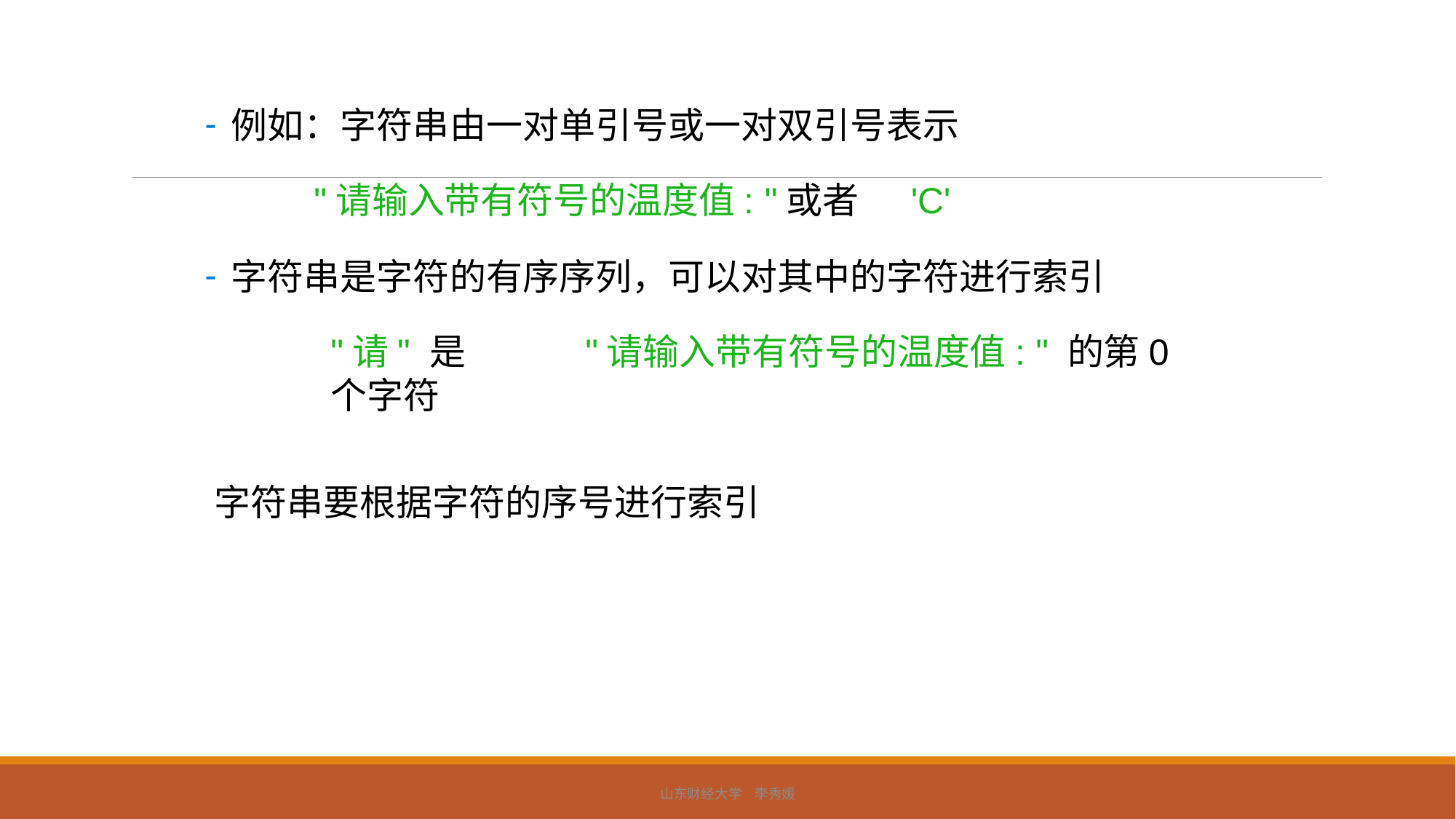

例如：字符串由一对单引号或一对双引号表示
"请输入带有符号的温度值: "或者	'C'
字符串是字符的有序序列，可以对其中的字符进行索引
"请" 是	"请输入带有符号的温度值: " 的第0个字符
字符串要根据字符的序号进行索引
山东财经大学   李秀媛